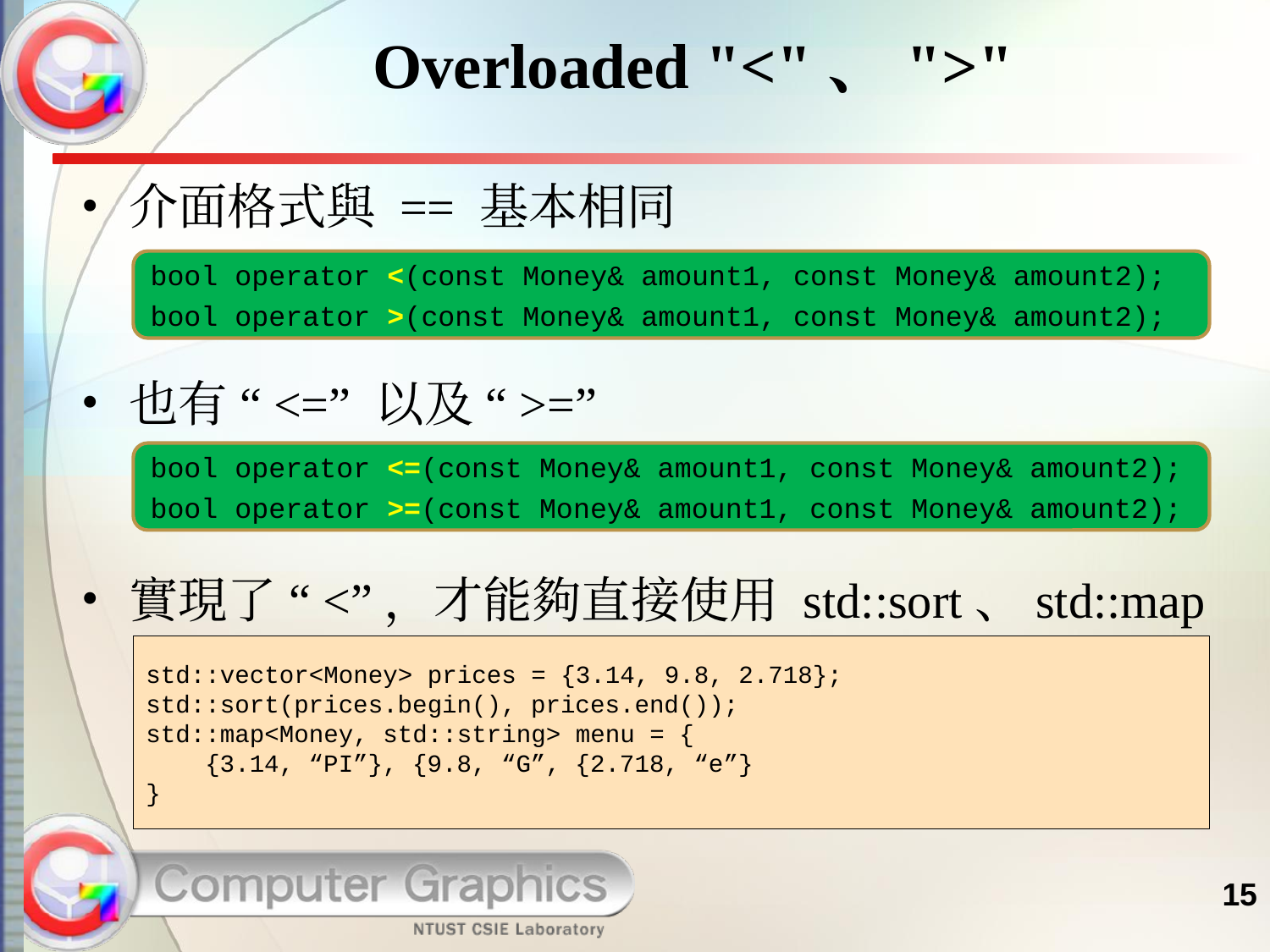

# Overloaded "<"、">"
介面格式與 == 基本相同

也有 “<=” 以及 “>=”

實現了 “<”，才能夠直接使用 std::sort、std::map
bool operator <(const Money& amount1, const Money& amount2);
bool operator >(const Money& amount1, const Money& amount2);
bool operator <=(const Money& amount1, const Money& amount2);
bool operator >=(const Money& amount1, const Money& amount2);
std::vector<Money> prices = {3.14, 9.8, 2.718};
std::sort(prices.begin(), prices.end());
std::map<Money, std::string> menu = {
    {3.14, “PI”}, {9.8, “G”, {2.718, “e”}
}
15